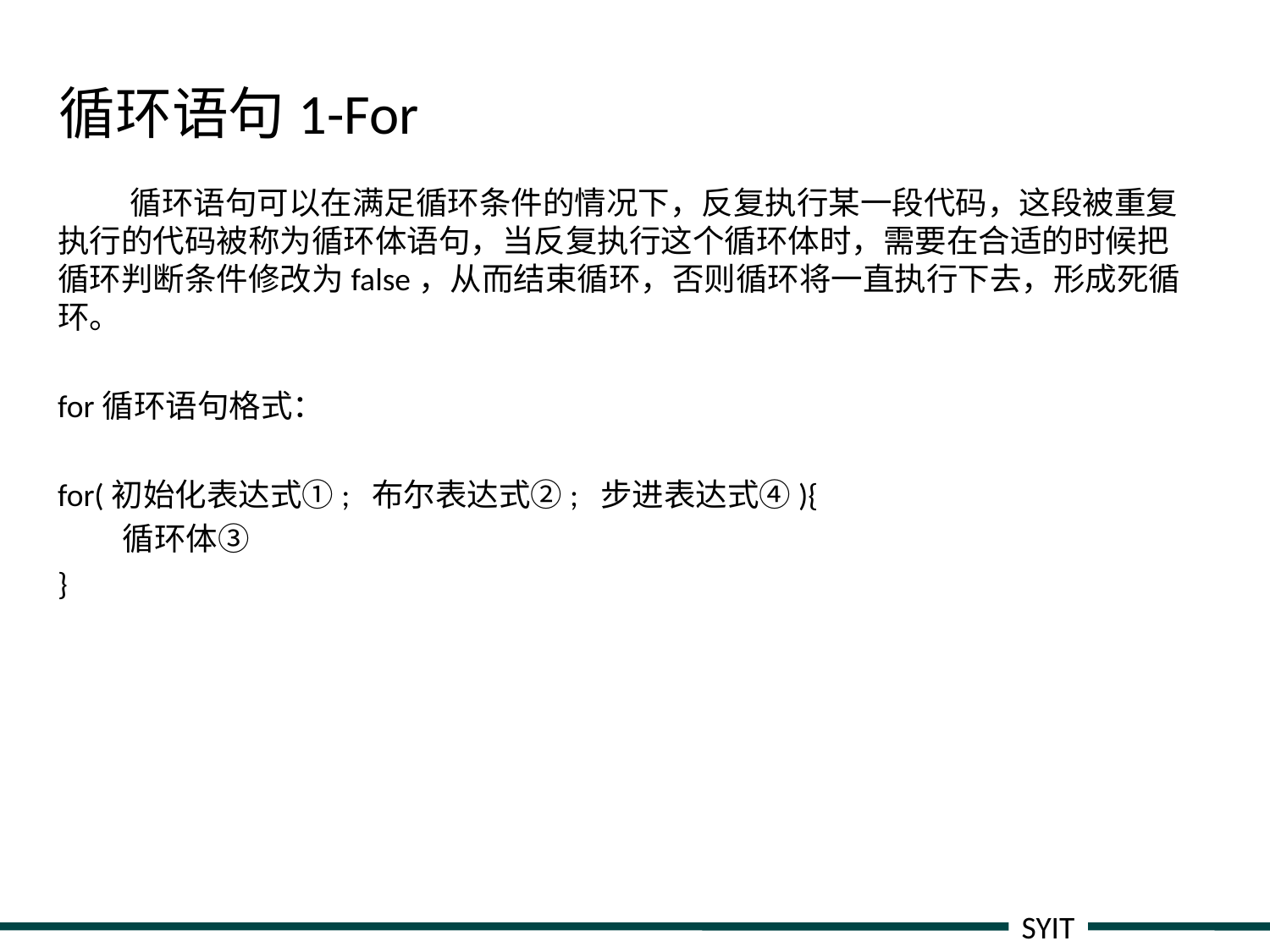

# 循环语句1-For
         循环语句可以在满足循环条件的情况下，反复执行某一段代码，这段被重复执行的代码被称为循环体语句，当反复执行这个循环体时，需要在合适的时候把循环判断条件修改为false，从而结束循环，否则循环将一直执行下去，形成死循环。

for循环语句格式：

for(初始化表达式①;  布尔表达式②;  步进表达式④){
        循环体③
}
SYIT